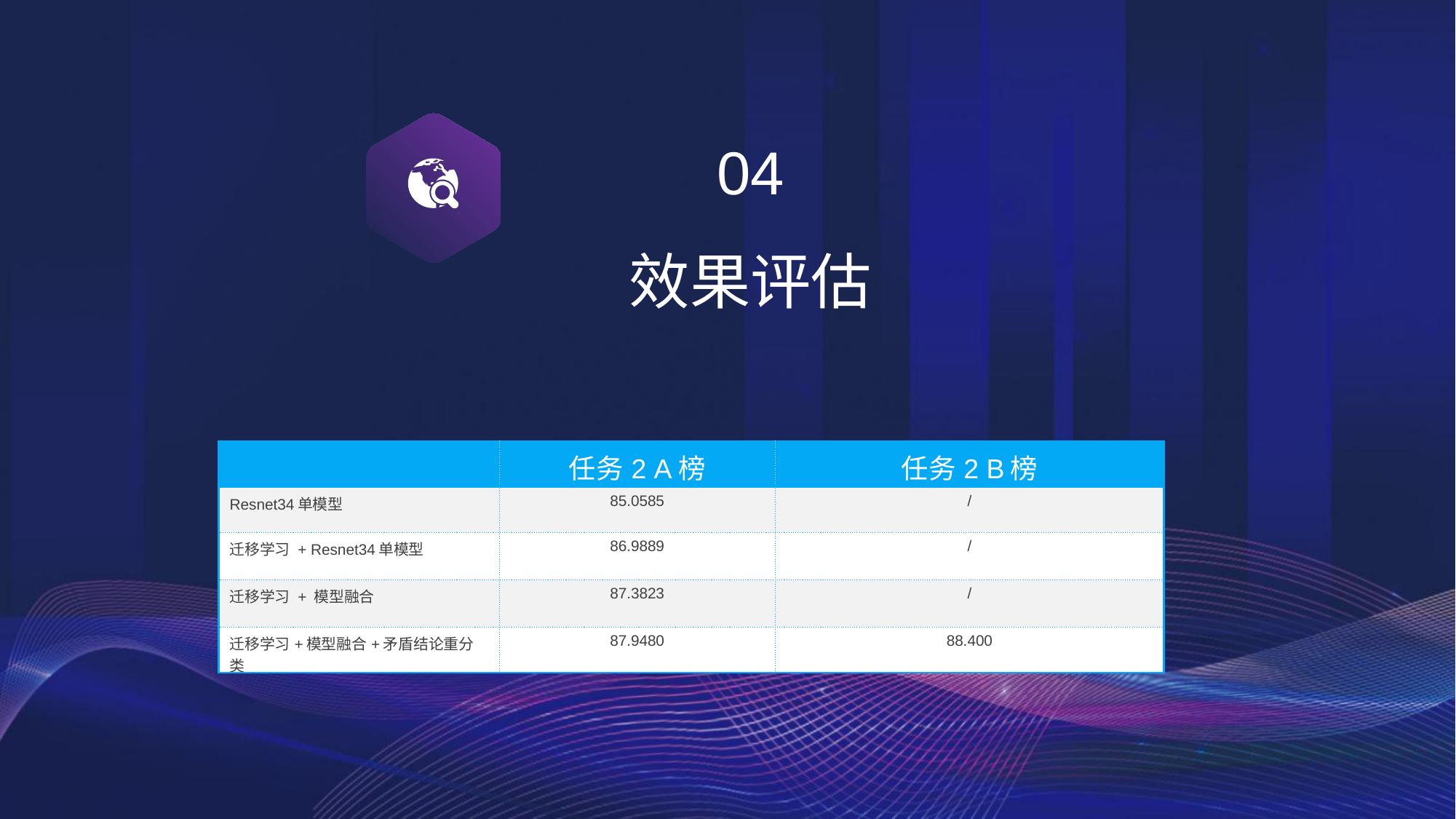

04
效果评估

|  | 任务2 A榜 | 任务2 B榜 |
| --- | --- | --- |
| Resnet34单模型 | 85.0585 | / |
| 迁移学习 + Resnet34单模型 | 86.9889 | / |
| 迁移学习 + 模型融合 | 87.3823 | / |
| 迁移学习+模型融合+矛盾结论重分类 | 87.9480 | 88.400 |